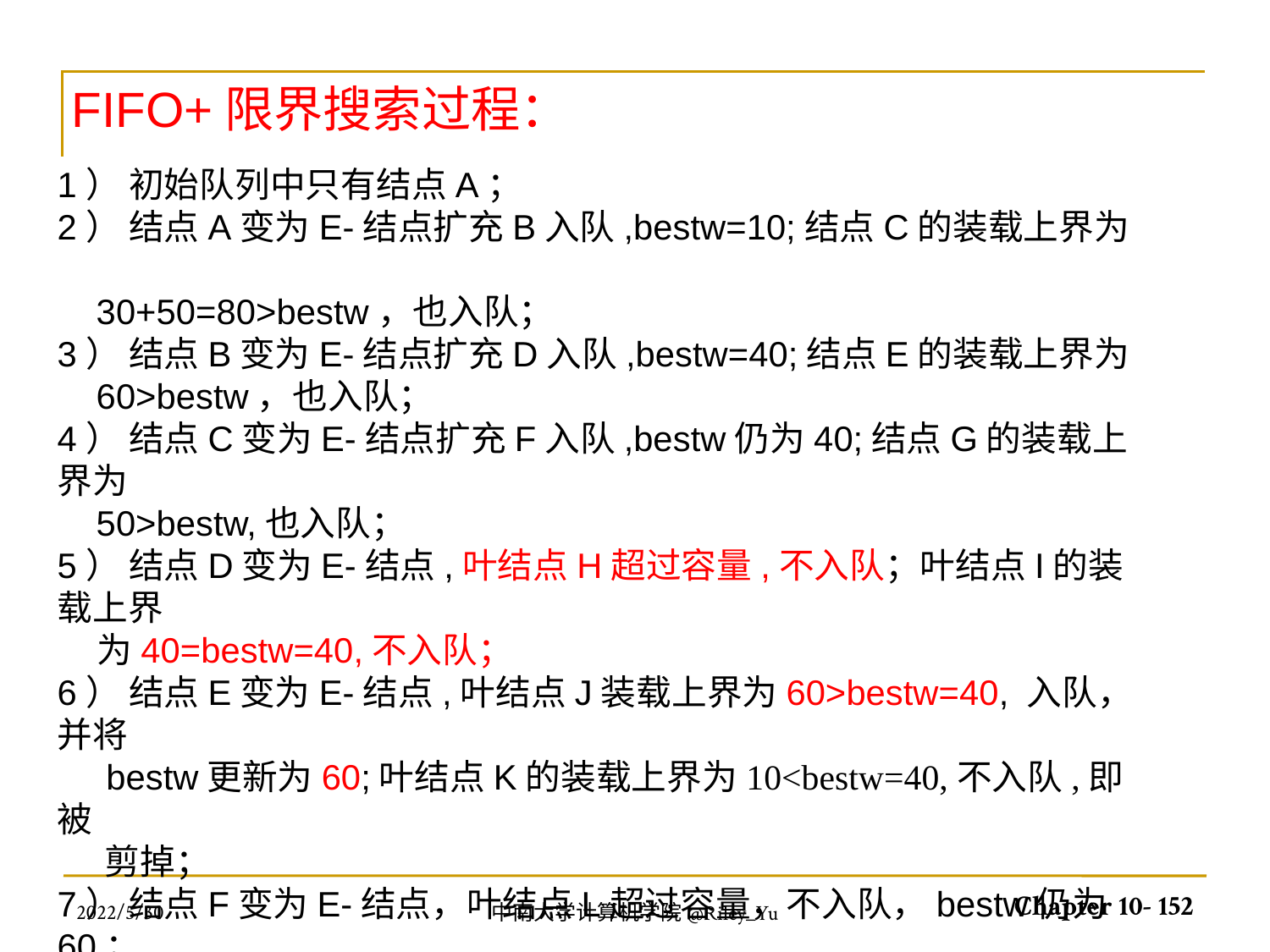

FIFO+限界搜索过程：
1） 初始队列中只有结点A；
2） 结点A变为E-结点扩充B入队,bestw=10;结点C的装载上界为
    30+50=80>bestw，也入队；
3） 结点B变为E-结点扩充D入队,bestw=40;结点E的装载上界为
    60>bestw，也入队；
4） 结点C变为E-结点扩充F入队,bestw仍为40;结点G的装载上界为
    50>bestw,也入队；
5） 结点D变为E-结点,叶结点H超过容量,不入队；叶结点I的装载上界
    为40=bestw=40,不入队；
6） 结点E变为E-结点,叶结点J装载上界为60>bestw=40, 入队，并将
     bestw更新为60;叶结点K的装载上界为10<bestw=40,不入队,即被
     剪掉；
7） 结点F变为E-结点，叶结点L超过容量，不入队，bestw仍为60；
    叶结点M的装载上界为30<bestw=60,被剪掉；
8） 结点G变为E-结点,叶结点N、O都被剪掉;
9)  结点J变为E-结点, 由于J是叶子结点，算法结束。
2022/5/30
Chapter 10- 152
中南大学计算机学院@Riley_Yu